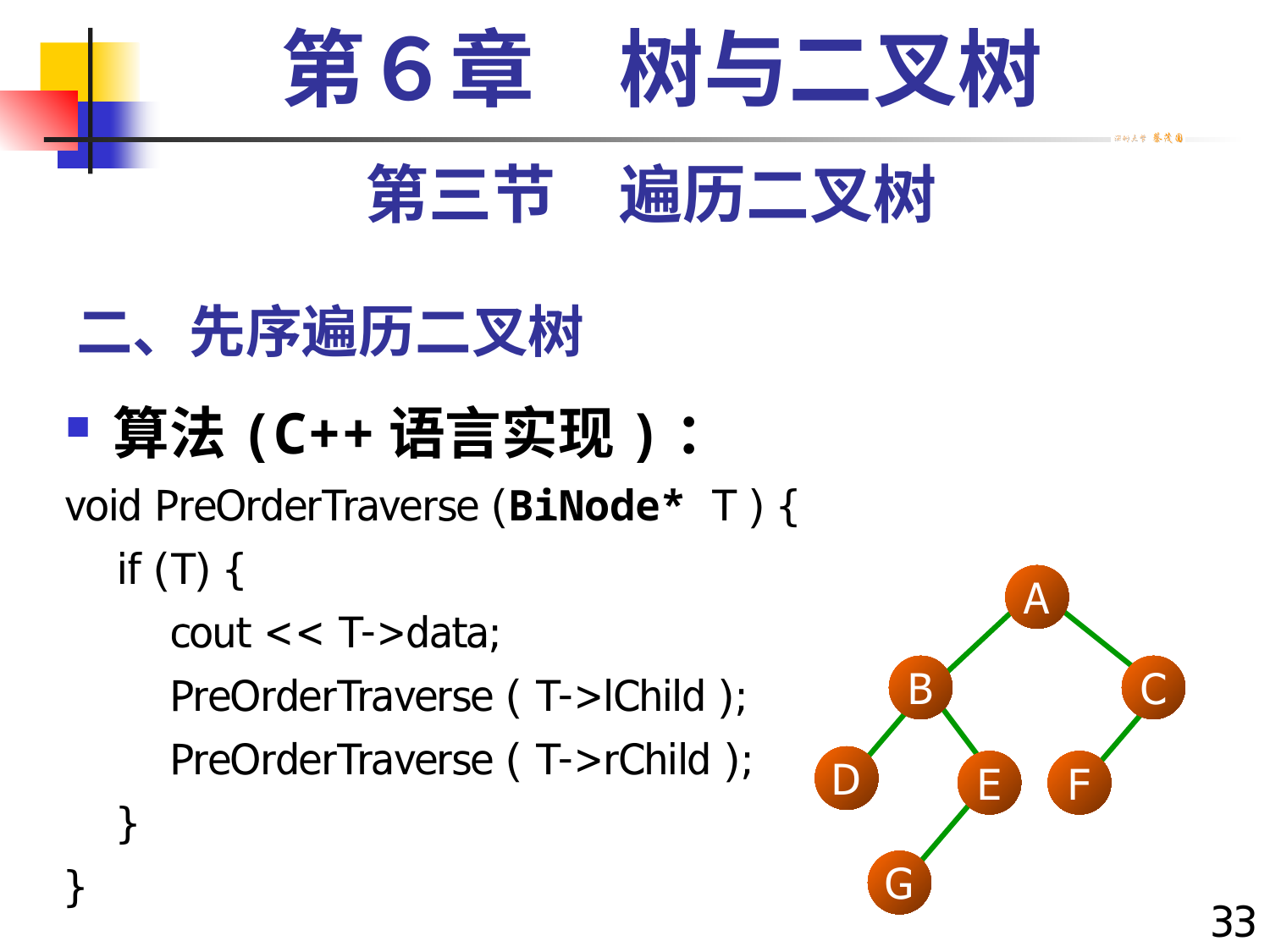

第６章　树与二叉树
第三节　遍历二叉树
# 二、先序遍历二叉树
算法(C++语言实现)：
void PreOrderTraverse (BiNode*  T ) {
    if (T) {
        cout << T->data;
        PreOrderTraverse ( T->lChild );
        PreOrderTraverse ( T->rChild );
    }
}
A

B
C

D
E
F

G
33